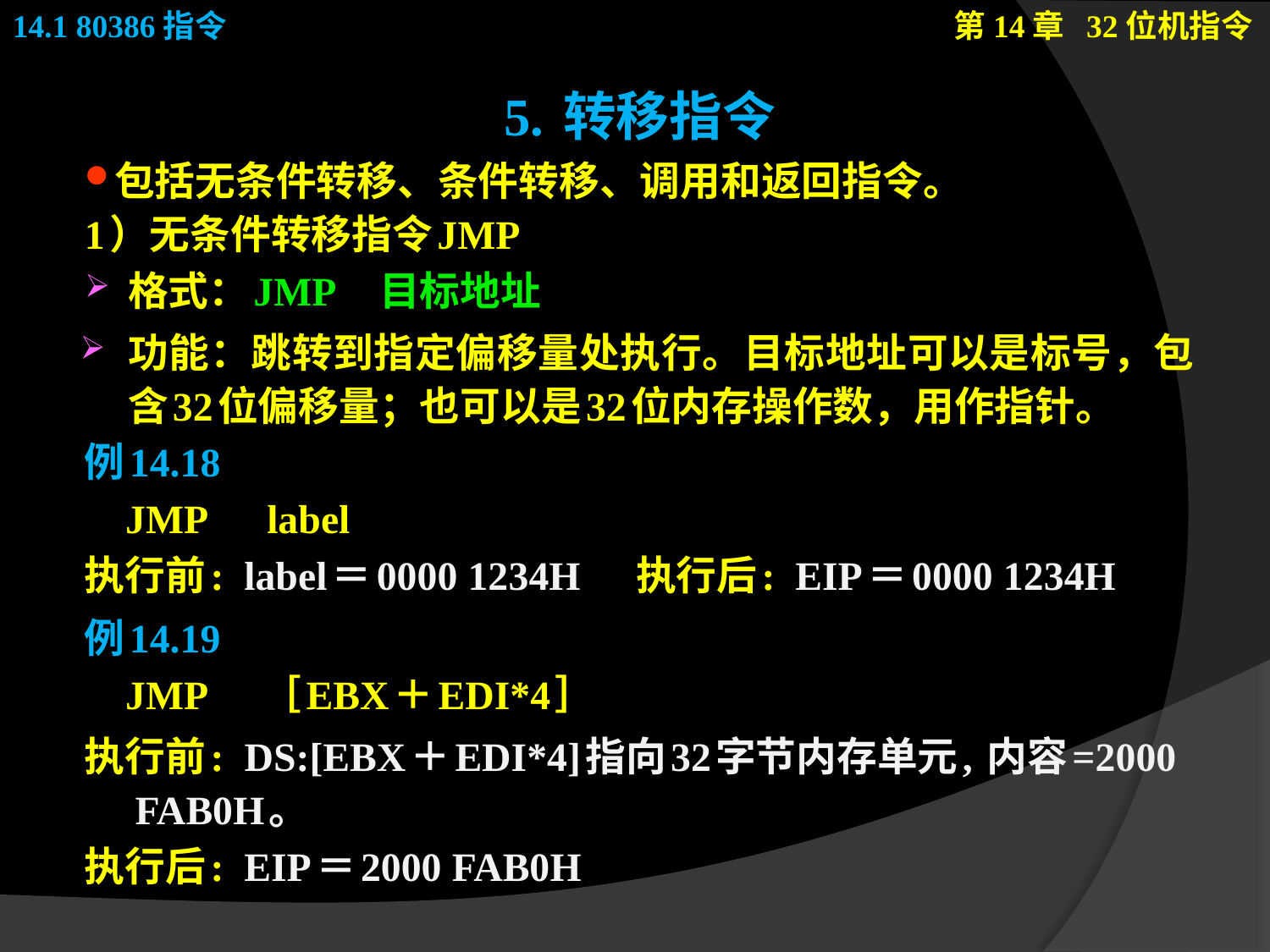

5. 转移指令
包括无条件转移、条件转移、调用和返回指令。
1）无条件转移指令JMP
格式：JMP    目标地址
功能：跳转到指定偏移量处执行。目标地址可以是标号，包含32位偏移量；也可以是32位内存操作数，用作指针。
例14.18
    JMP      label
执行前:  label＝0000 1234H     执行后:  EIP＝0000 1234H
例14.19
    JMP     ［EBX＋EDI*4］
执行前:  DS:[EBX＋EDI*4]指向32字节内存单元, 内容=2000 FAB0H。
执行后:  EIP＝2000 FAB0H